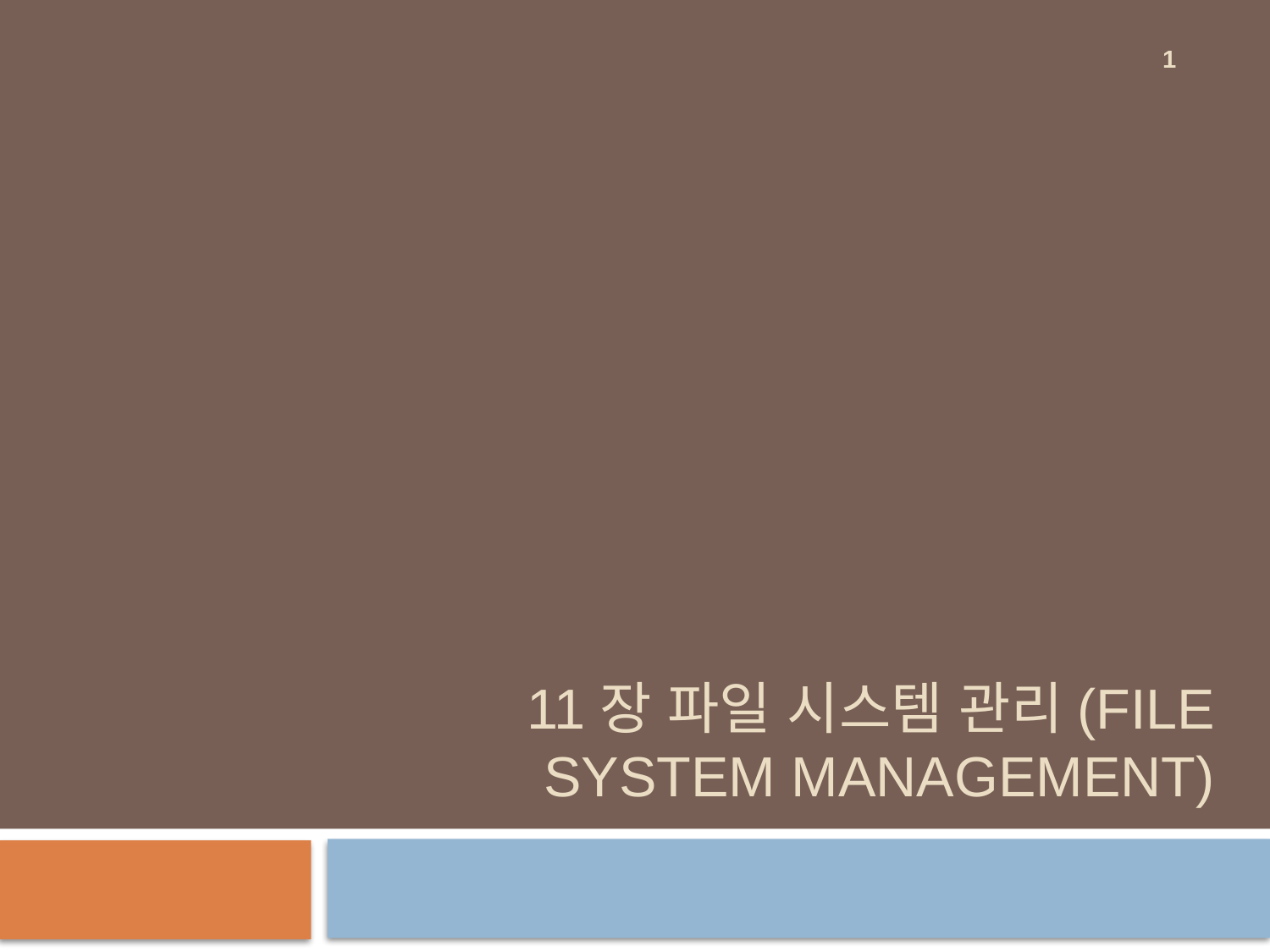

1
# 11장 파일 시스템 관리(File System management)